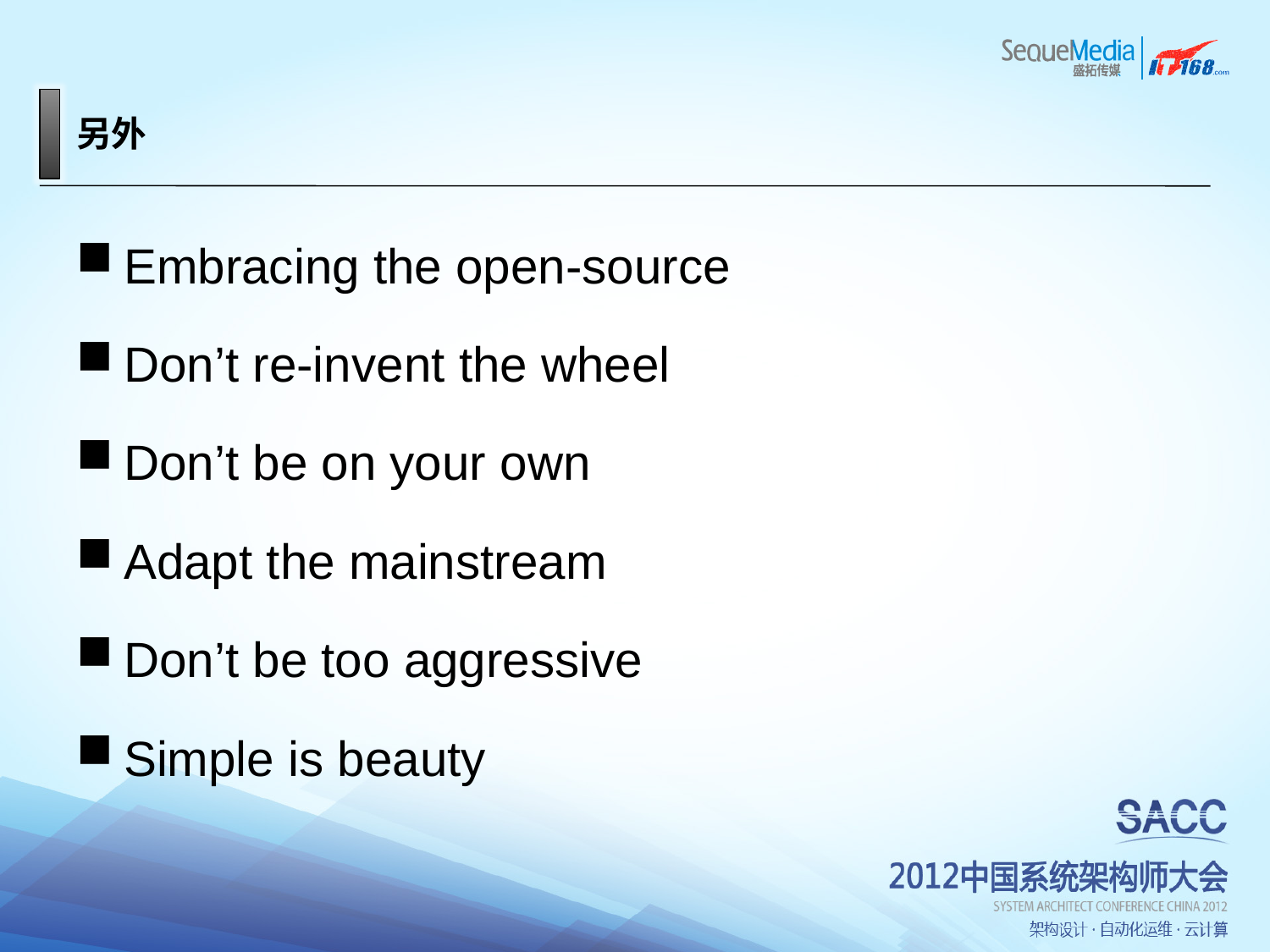

# 另外
Embracing the open-source
Don’t re-invent the wheel
Don’t be on your own
Adapt the mainstream
Don’t be too aggressive
Simple is beauty